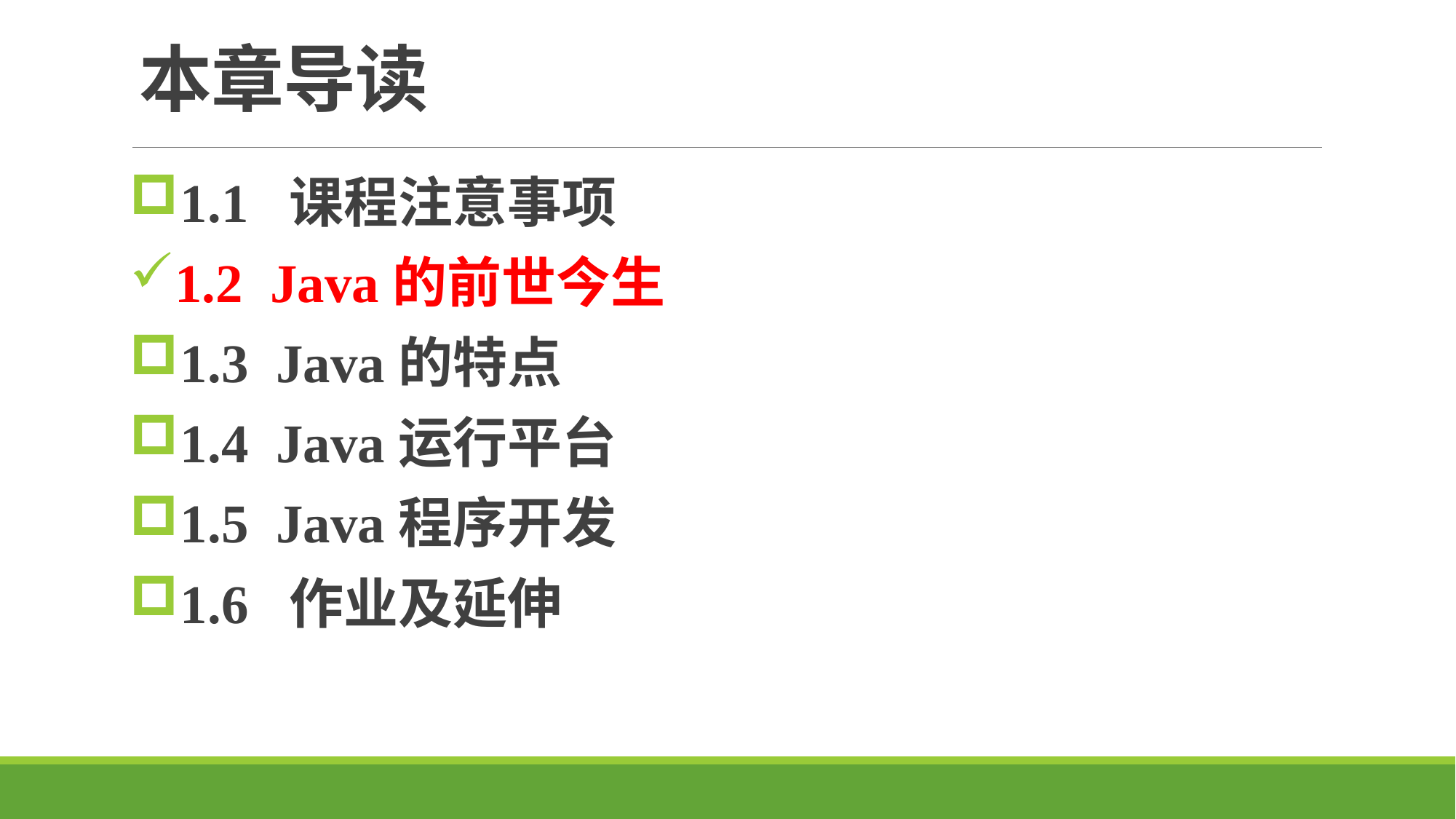

# 本章导读
1.1  课程注意事项
1.2  Java的前世今生
1.3  Java的特点
1.4  Java运行平台
1.5  Java程序开发
1.6  作业及延伸